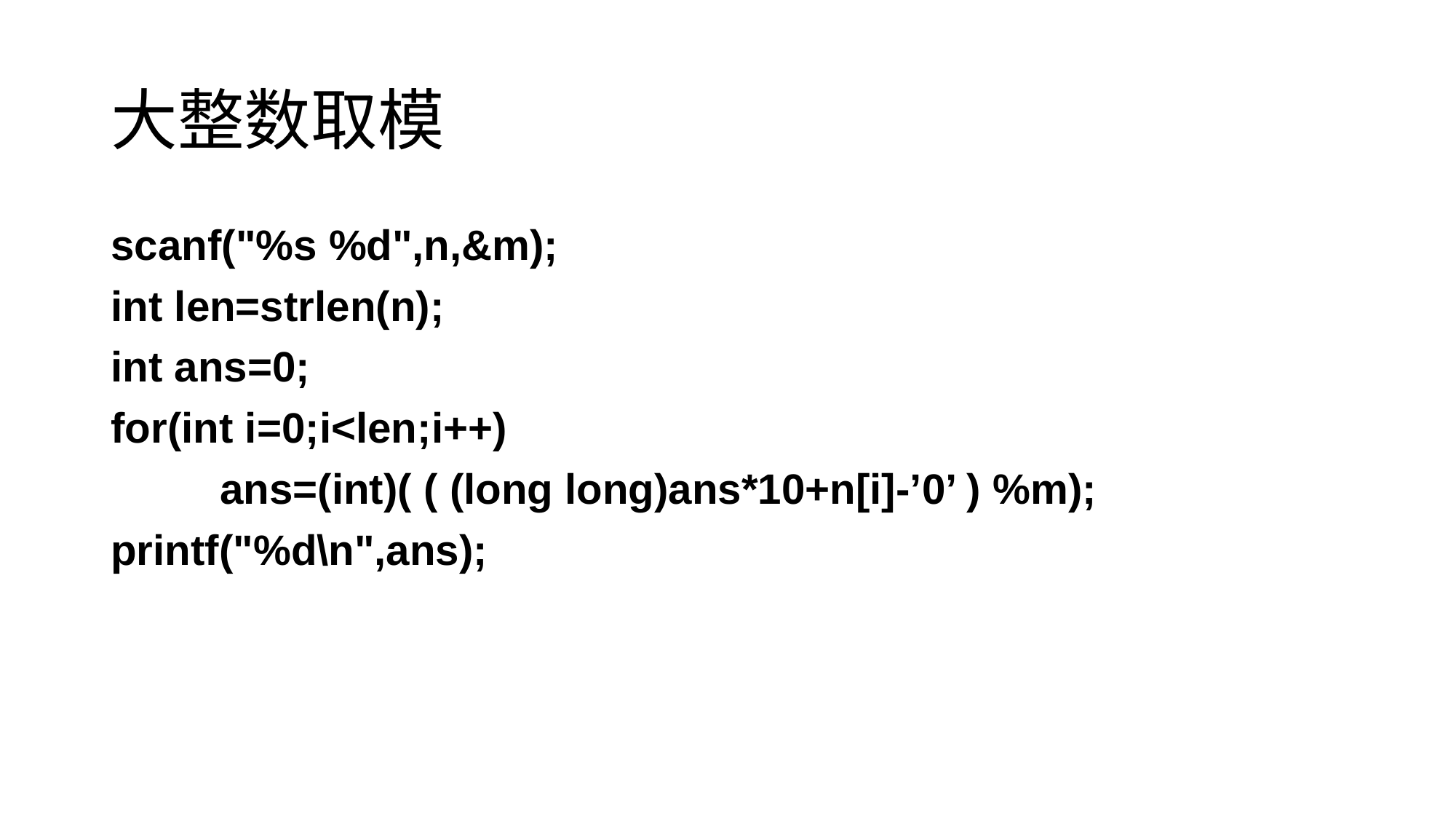

# 大整数取模
scanf("%s %d",n,&m);
int len=strlen(n);
int ans=0;
for(int i=0;i<len;i++)
	ans=(int)( ( (long long)ans*10+n[i]-’0’ ) %m);
printf("%d\n",ans);